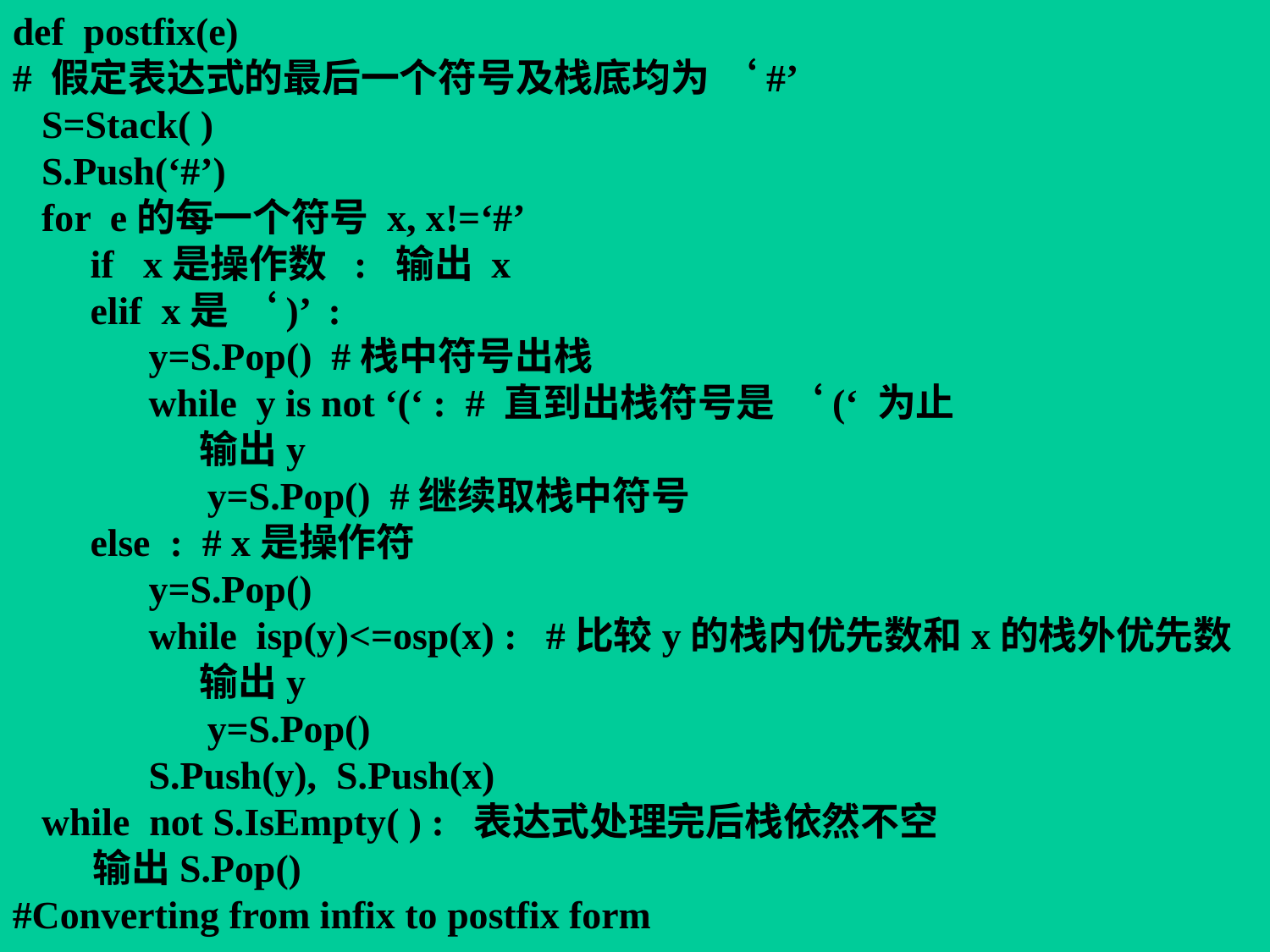

def  postfix(e)
# 假定表达式的最后一个符号及栈底均为 ‘#’
   S=Stack( )
   S.Push(‘#’)
   for  e的每一个符号 x, x!=‘#’
        if   x是操作数  :  输出 x
        elif  x是 ‘)’  :
              y=S.Pop()  #栈中符号出栈
              while  y is not ‘(‘ :  # 直到出栈符号是 ‘(‘ 为止
                    输出y
                    y=S.Pop()  #继续取栈中符号
        else  :  # x是操作符
              y=S.Pop()
              while  isp(y)<=osp(x) :   #比较y的栈内优先数和x的栈外优先数
                    输出y
                    y=S.Pop()
              S.Push(y),  S.Push(x)
   while  not S.IsEmpty( ) :  表达式处理完后栈依然不空
        输出S.Pop()
#Converting from infix to postfix form